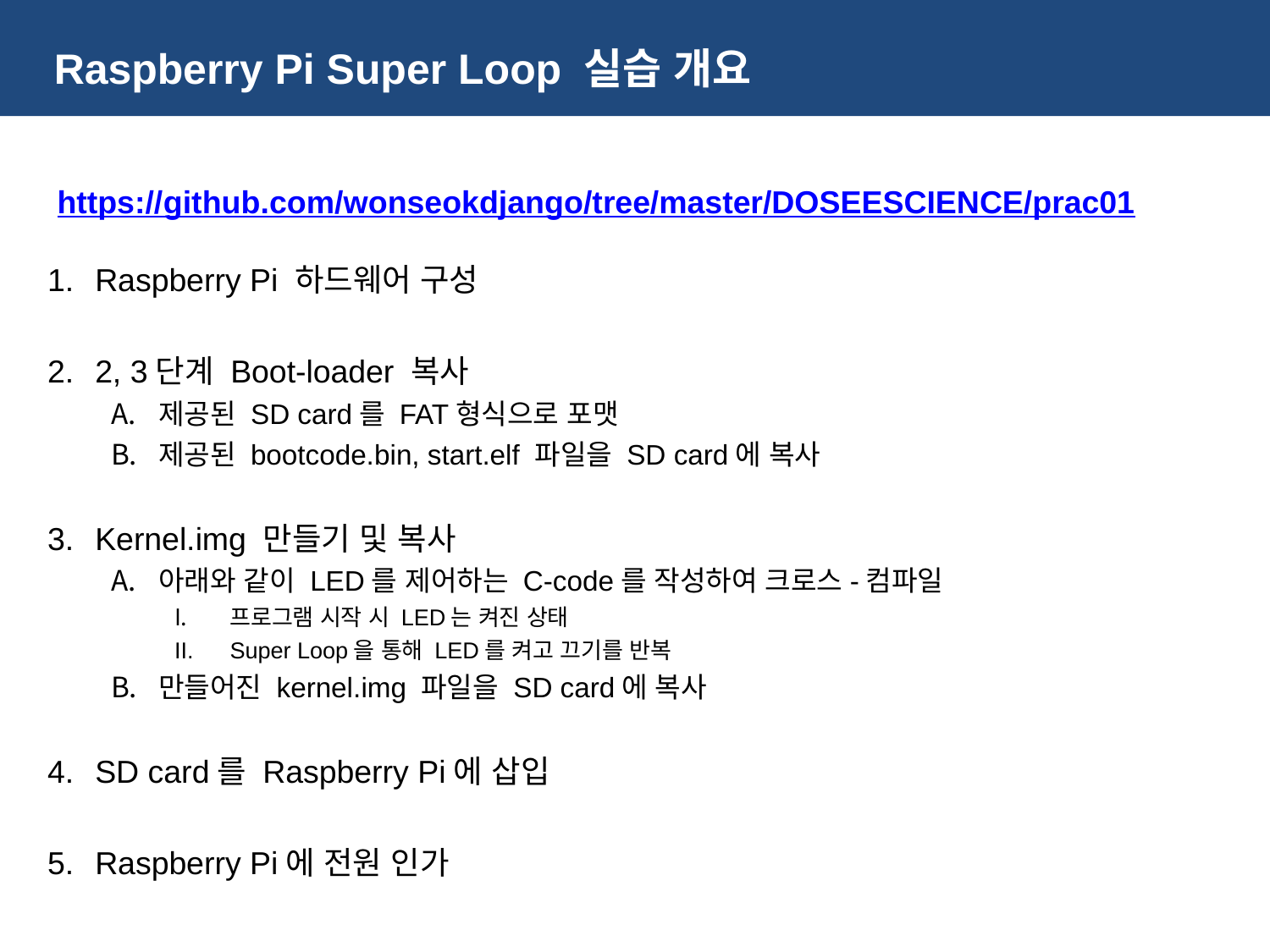

Raspberry Pi Super Loop 실습 개요
https://github.com/wonseokdjango/tree/master/DOSEESCIENCE/prac01
Raspberry Pi 하드웨어 구성

2, 3단계 Boot-loader 복사
제공된 SD card를 FAT형식으로 포맷
제공된 bootcode.bin, start.elf 파일을 SD card에 복사

Kernel.img 만들기 및 복사
아래와 같이 LED를 제어하는 C-code를 작성하여 크로스-컴파일
프로그램 시작 시 LED는 켜진 상태
Super Loop을 통해 LED를 켜고 끄기를 반복
만들어진 kernel.img 파일을 SD card에 복사

SD card를 Raspberry Pi에 삽입

Raspberry Pi에 전원 인가